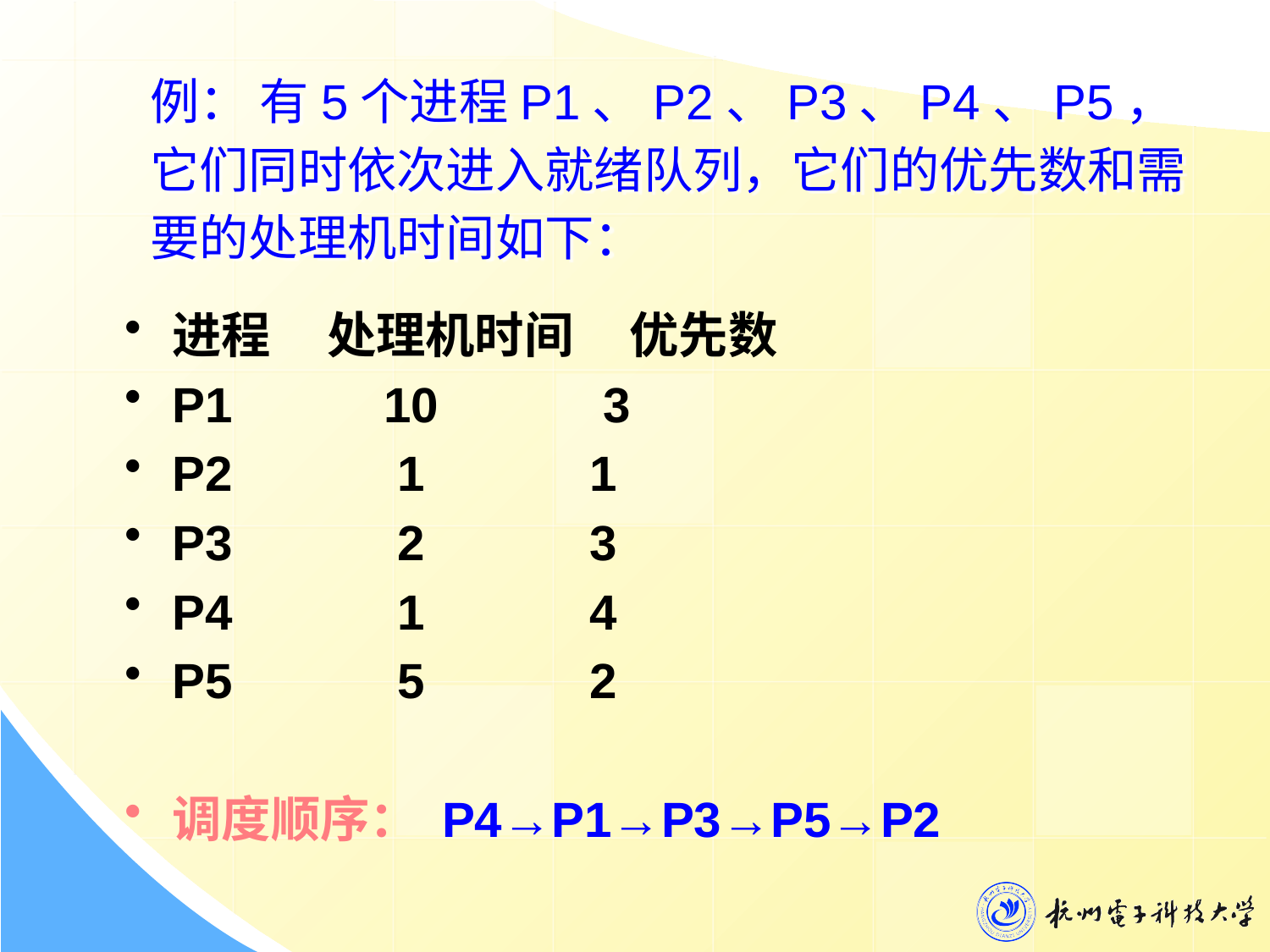

# 例： 有5个进程P1、P2、P3、P4、P5，它们同时依次进入就绪队列，它们的优先数和需要的处理机时间如下：
进程     处理机时间     优先数
P1           10            3
P2            1            1
P3            2            3
P4            1            4
P5            5            2

调度顺序： P4→P1→P3→P5→P2